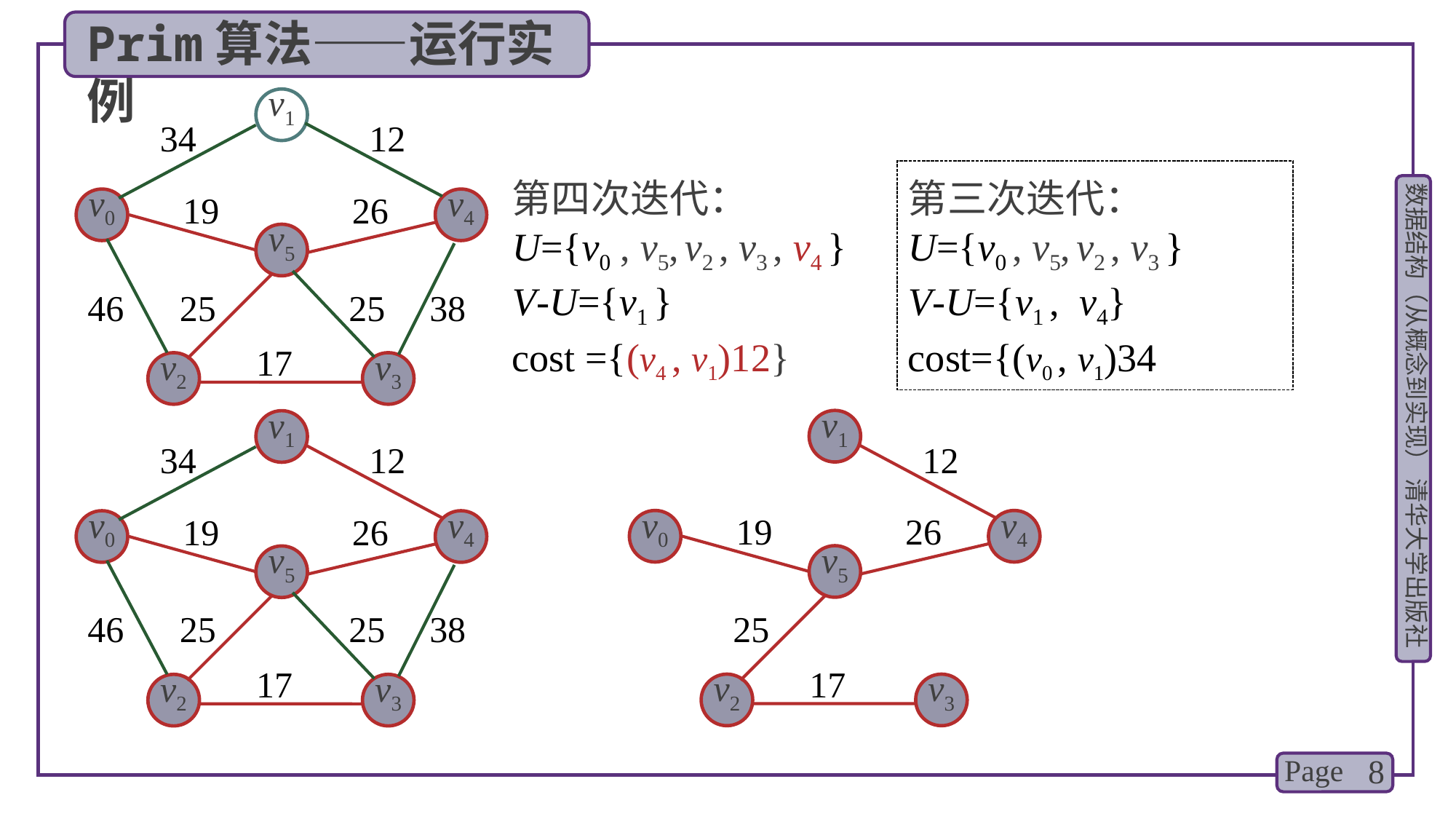

Prim算法——运行实例

v1
34
12

19
26
v0
v4

v5

46
25
25
38
17
v2
v3

第四次迭代：
U={v0 , v5, v2 , v3 , v4 }
V-U={v1 }
cost ={(v4 , v1)12}
第三次迭代：
U={v0 , v5, v2 , v3 }
V-U={v1 ,  v4}
cost={(v0 , v1)34
v1
12

19
26
v0
v4

v5

25
17
v2
v3

v1
34
12

19
26
v0
v4

v5

46
25
25
38
17
v2
v3